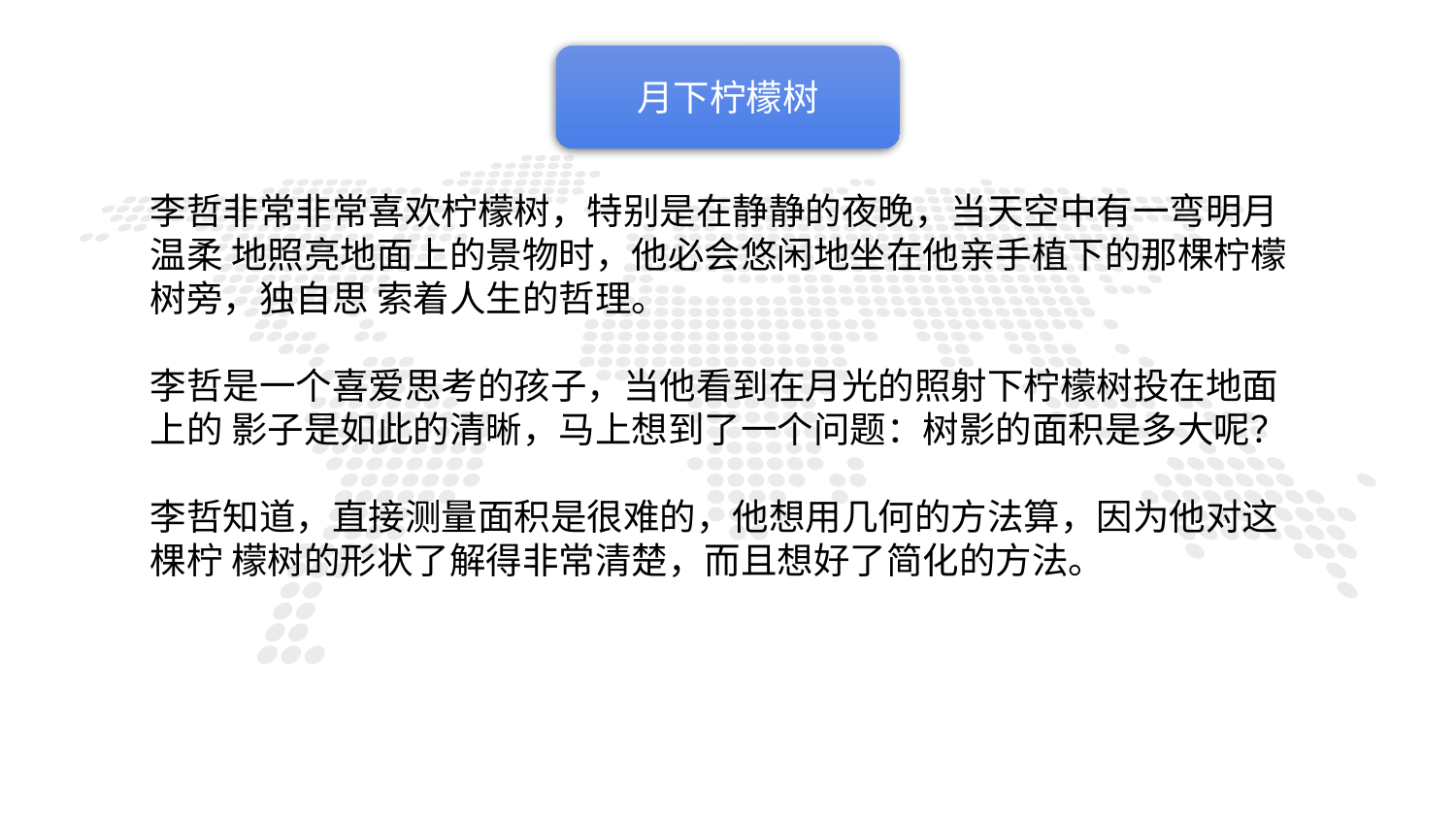

月下柠檬树
李哲非常非常喜欢柠檬树，特别是在静静的夜晚，当天空中有一弯明月温柔 地照亮地面上的景物时，他必会悠闲地坐在他亲手植下的那棵柠檬树旁，独自思 索着人生的哲理。

李哲是一个喜爱思考的孩子，当他看到在月光的照射下柠檬树投在地面上的 影子是如此的清晰，马上想到了一个问题：树影的面积是多大呢？

李哲知道，直接测量面积是很难的，他想用几何的方法算，因为他对这棵柠 檬树的形状了解得非常清楚，而且想好了简化的方法。